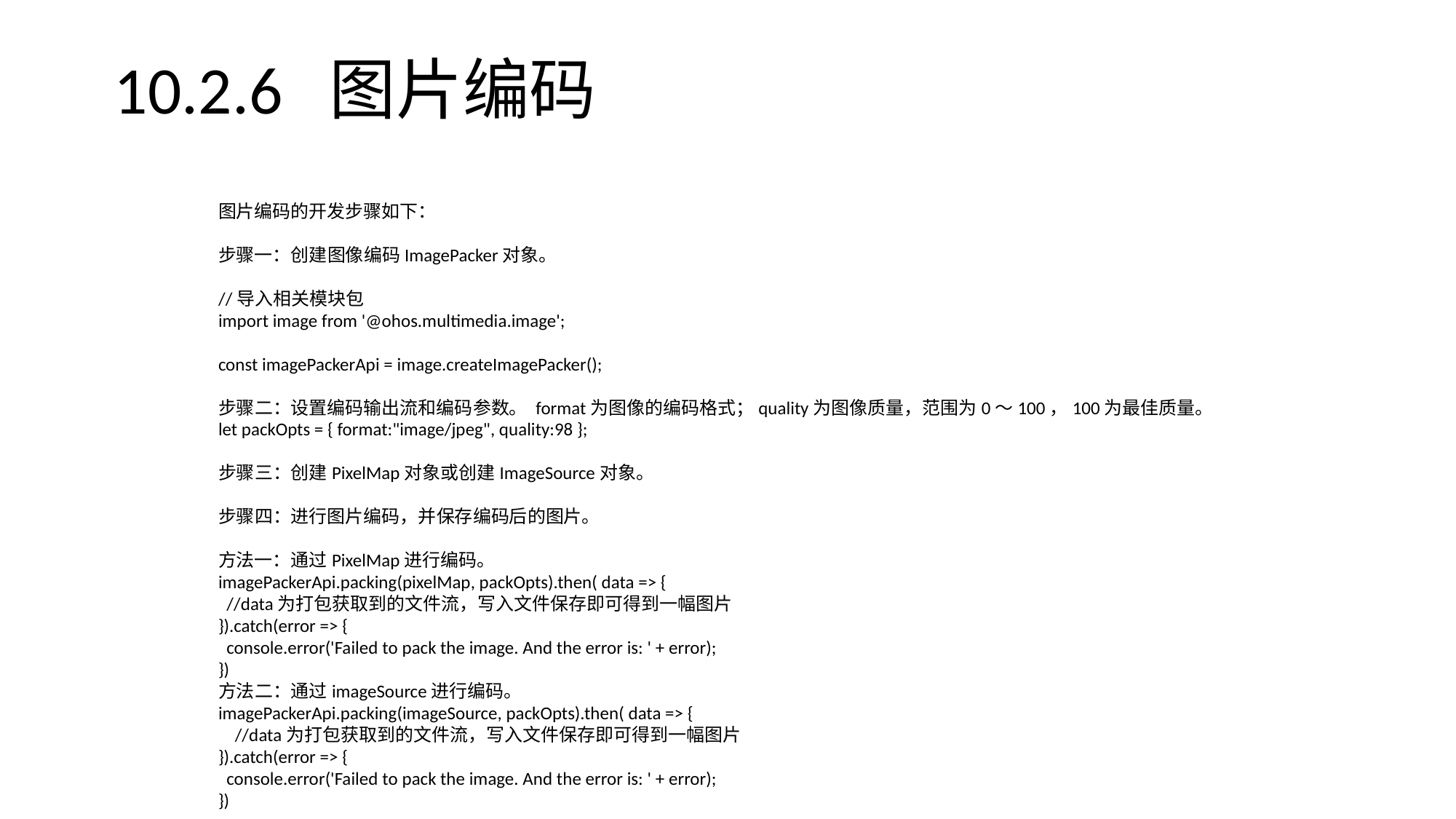

# 10.2.6  图片编码
图片编码的开发步骤如下：

步骤一：创建图像编码ImagePacker对象。

//导入相关模块包
import image from '@ohos.multimedia.image';

const imagePackerApi = image.createImagePacker();

步骤二：设置编码输出流和编码参数。 format为图像的编码格式；quality为图像质量，范围为0～100，100为最佳质量。
let packOpts = { format:"image/jpeg", quality:98 };

步骤三：创建PixelMap对象或创建ImageSource对象。

步骤四：进行图片编码，并保存编码后的图片。

方法一：通过PixelMap进行编码。
imagePackerApi.packing(pixelMap, packOpts).then( data => {
  //data为打包获取到的文件流，写入文件保存即可得到一幅图片
}).catch(error => {
  console.error('Failed to pack the image. And the error is: ' + error);
})
方法二：通过imageSource进行编码。
imagePackerApi.packing(imageSource, packOpts).then( data => {
    //data为打包获取到的文件流，写入文件保存即可得到一幅图片
}).catch(error => {
  console.error('Failed to pack the image. And the error is: ' + error);
})